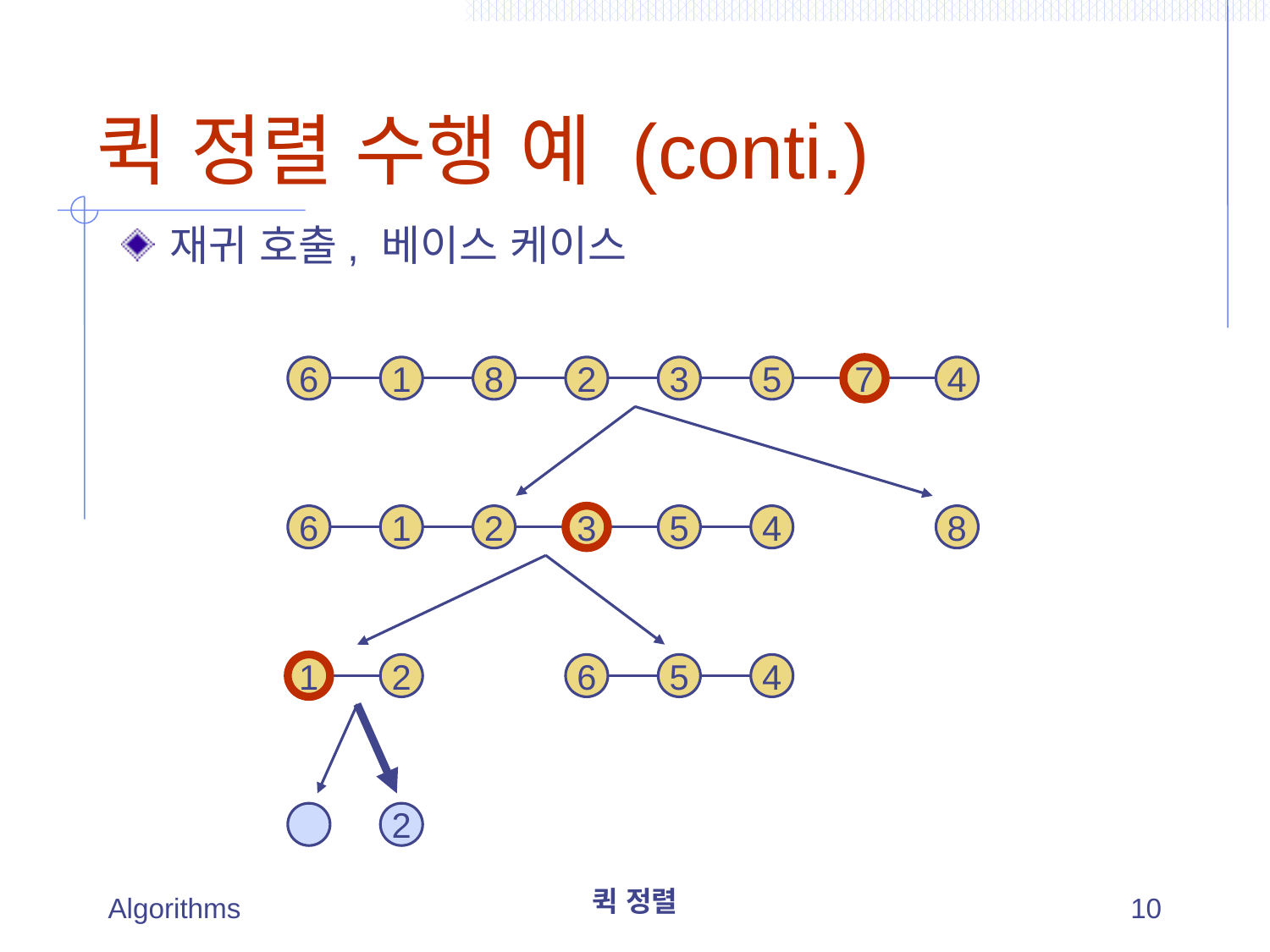

# 퀵 정렬 수행 예 (conti.)
재귀 호출, 베이스 케이스
6
1
8
2
3
5
7
4
6
1
2
3
5
4
8
1
2
6
5
4

2
Algorithms
퀵 정렬
10